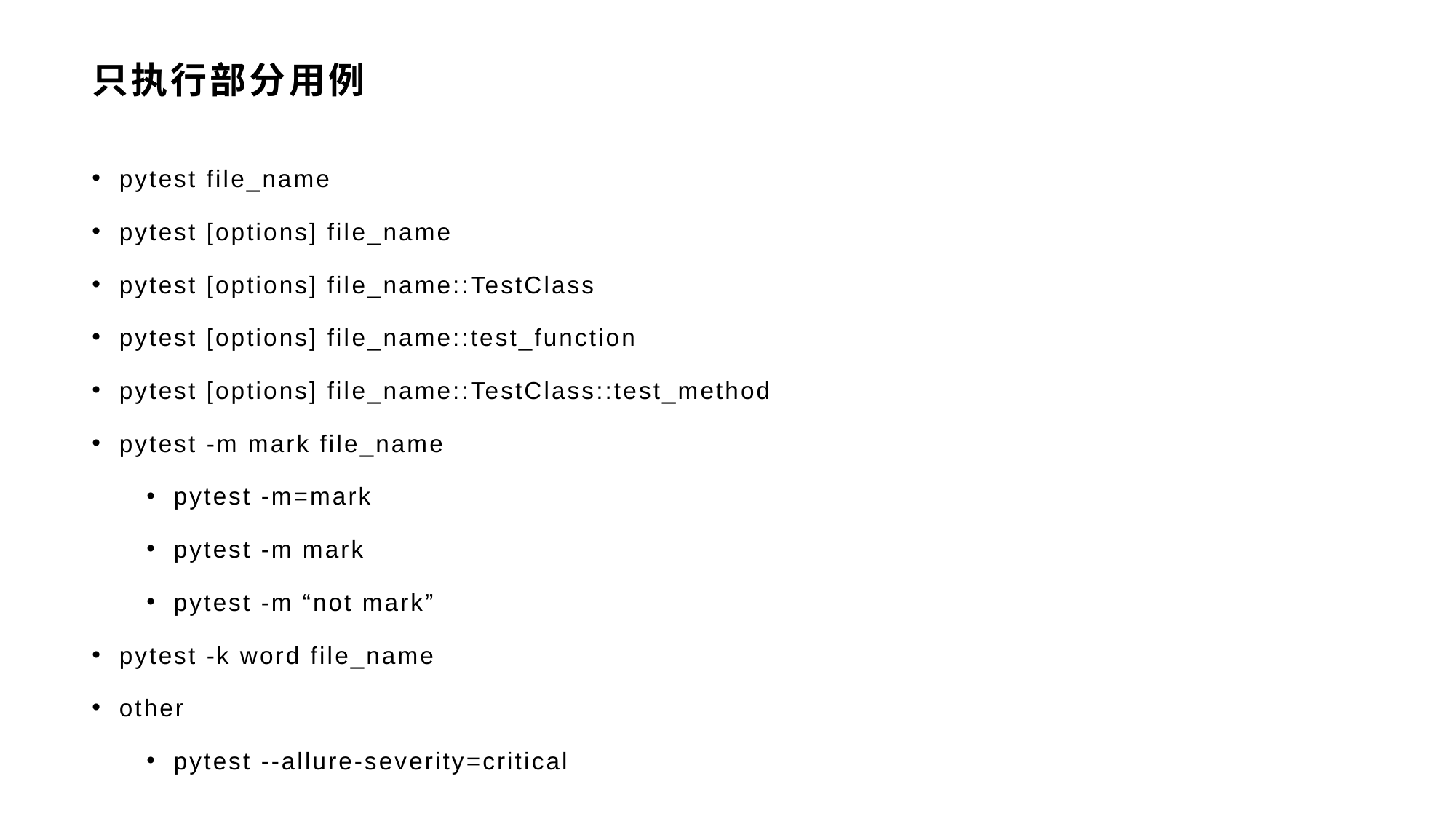

# 只执行部分用例
pytest file_name
pytest [options] file_name
pytest [options] file_name::TestClass
pytest [options] file_name::test_function
pytest [options] file_name::TestClass::test_method
pytest -m mark file_name
pytest -m=mark
pytest -m mark
pytest -m “not mark”
pytest -k word file_name
other
pytest --allure-severity=critical